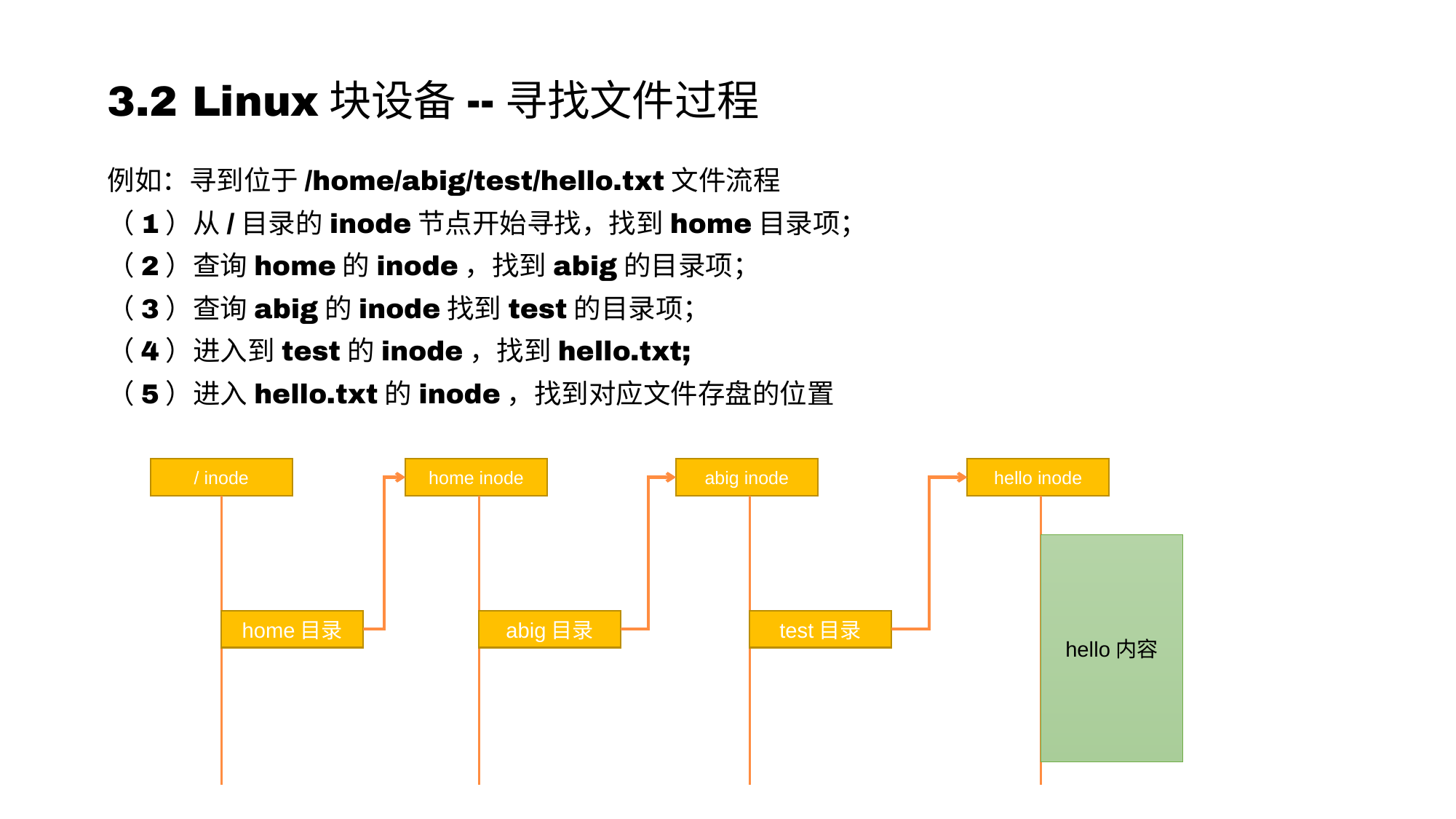

# 3.2 Linux块设备--寻找文件过程
例如：寻到位于/home/abig/test/hello.txt文件流程
（1）从/目录的inode节点开始寻找，找到home目录项；
（2）查询home的inode，找到abig的目录项；
（3）查询abig的inode找到test的目录项；
（4）进入到test的inode，找到hello.txt;
（5）进入hello.txt的inode，找到对应文件存盘的位置
/ inode
home inode
abig inode
hello inode
hello内容
home目录
abig目录
test目录